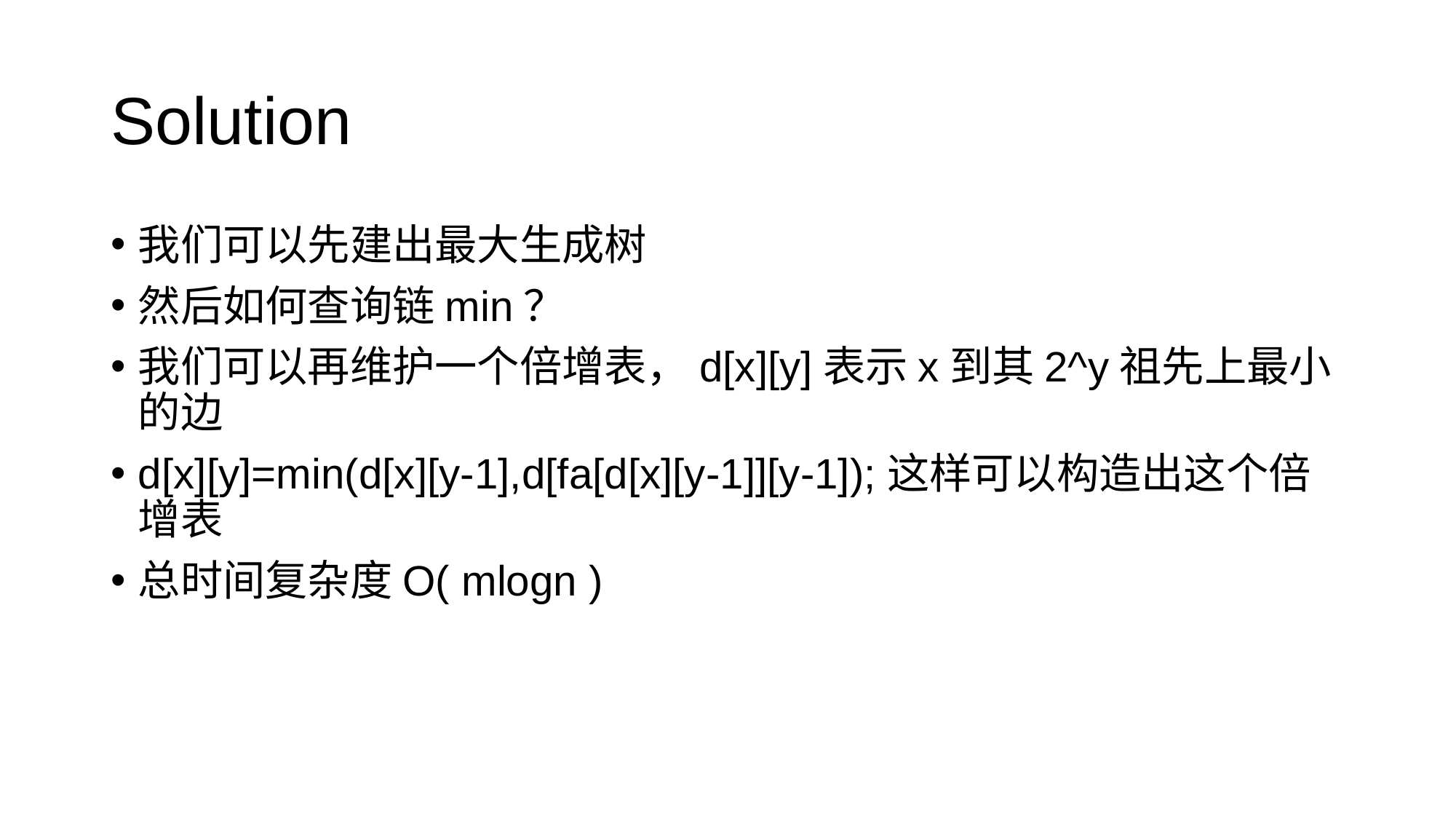

# Solution
我们可以先建出最大生成树
然后如何查询链min？
我们可以再维护一个倍增表，d[x][y]表示x到其2^y祖先上最小的边
d[x][y]=min(d[x][y-1],d[fa[d[x][y-1]][y-1]);这样可以构造出这个倍增表
总时间复杂度O( mlogn )